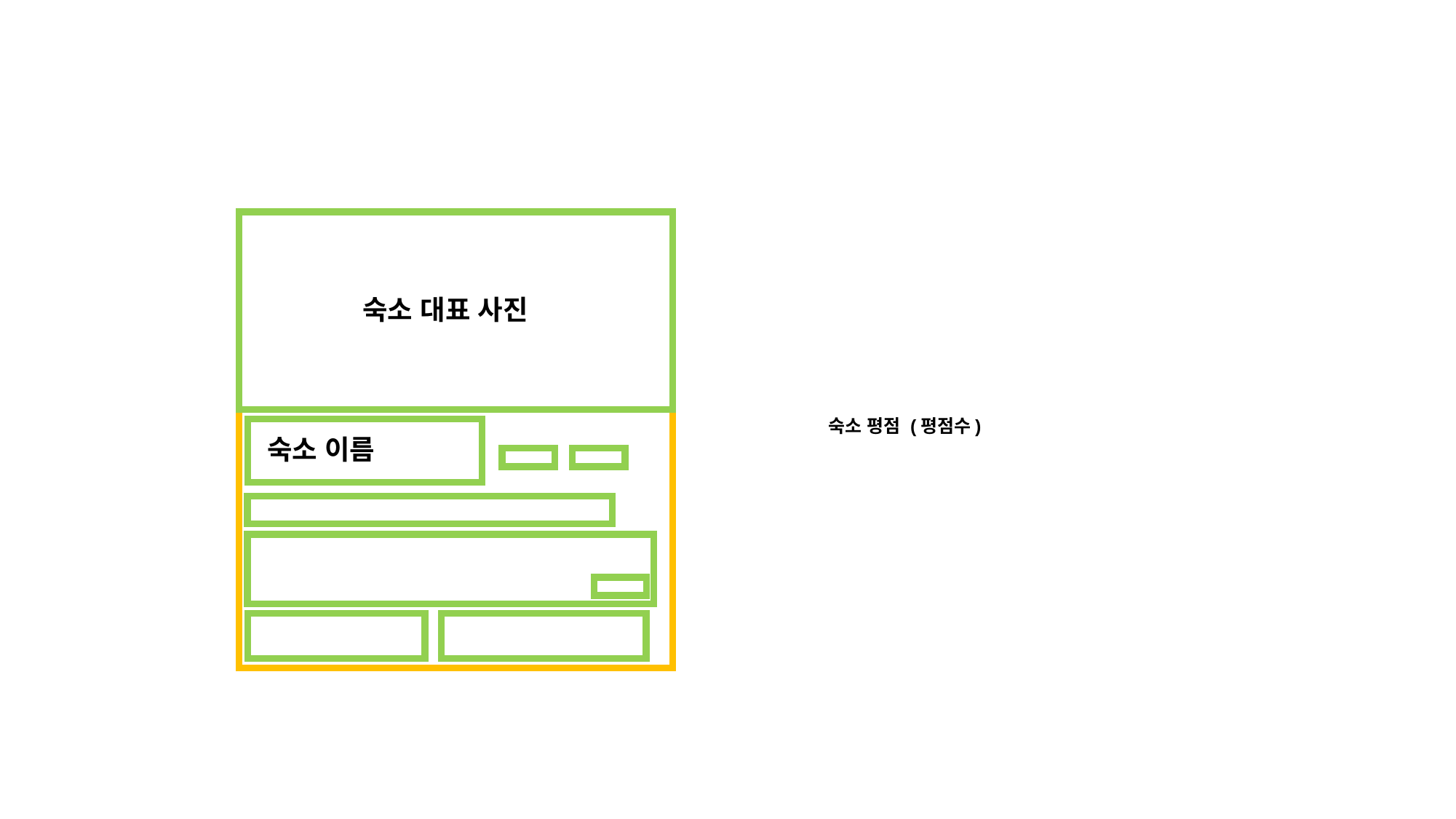

숙소 대표 사진
숙소 평점 (평점수)

숙소 이름